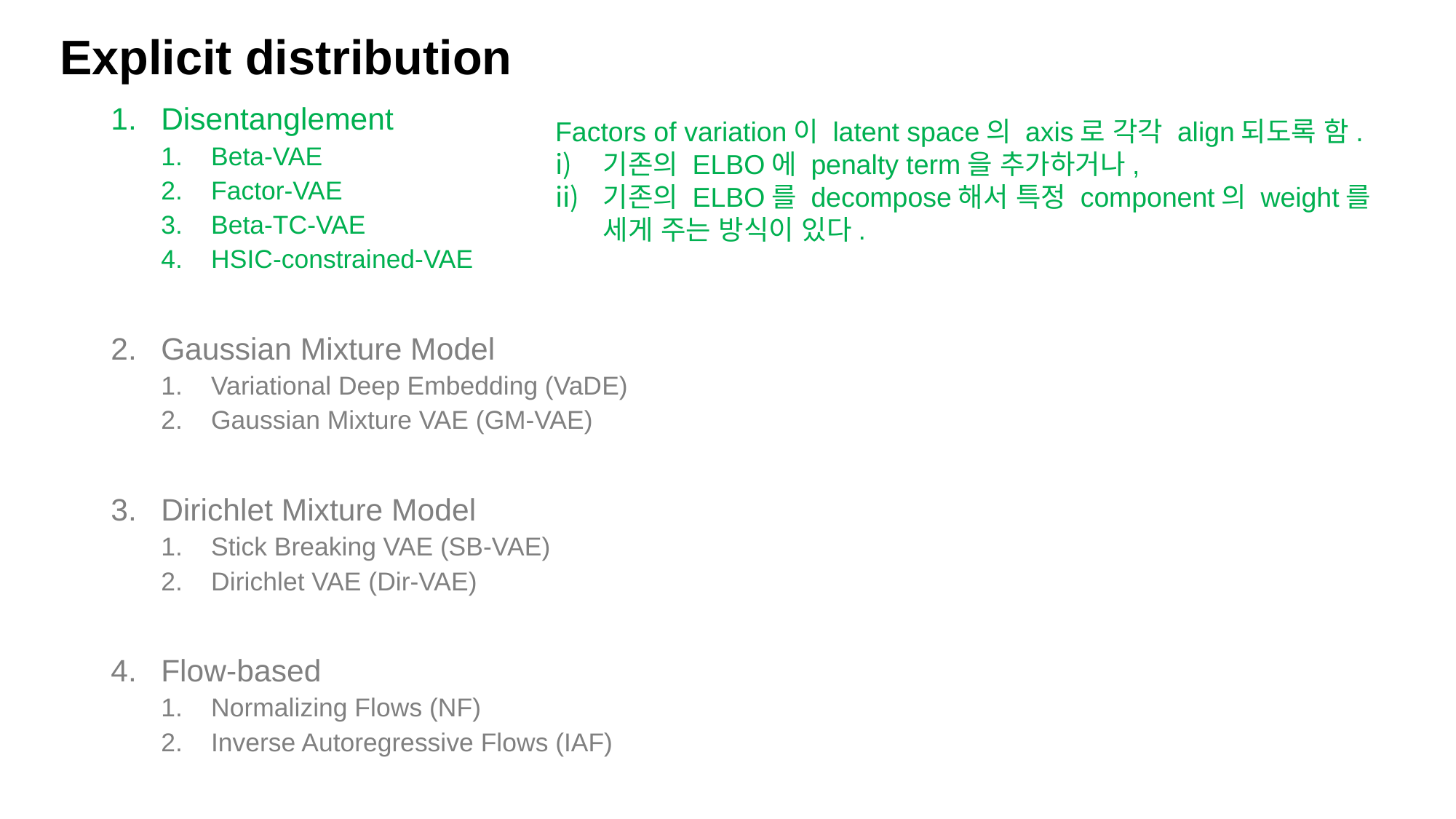

Explicit distribution
Disentanglement
Beta-VAE
Factor-VAE
Beta-TC-VAE
HSIC-constrained-VAE

Gaussian Mixture Model
Variational Deep Embedding (VaDE)
Gaussian Mixture VAE (GM-VAE)

Dirichlet Mixture Model
Stick Breaking VAE (SB-VAE)
Dirichlet VAE (Dir-VAE)

Flow-based
Normalizing Flows (NF)
Inverse Autoregressive Flows (IAF)

Factors of variation이 latent space의 axis로 각각 align되도록 함.
기존의 ELBO에 penalty term을 추가하거나,
기존의 ELBO를 decompose해서 특정 component의 weight를 세게 주는 방식이 있다.